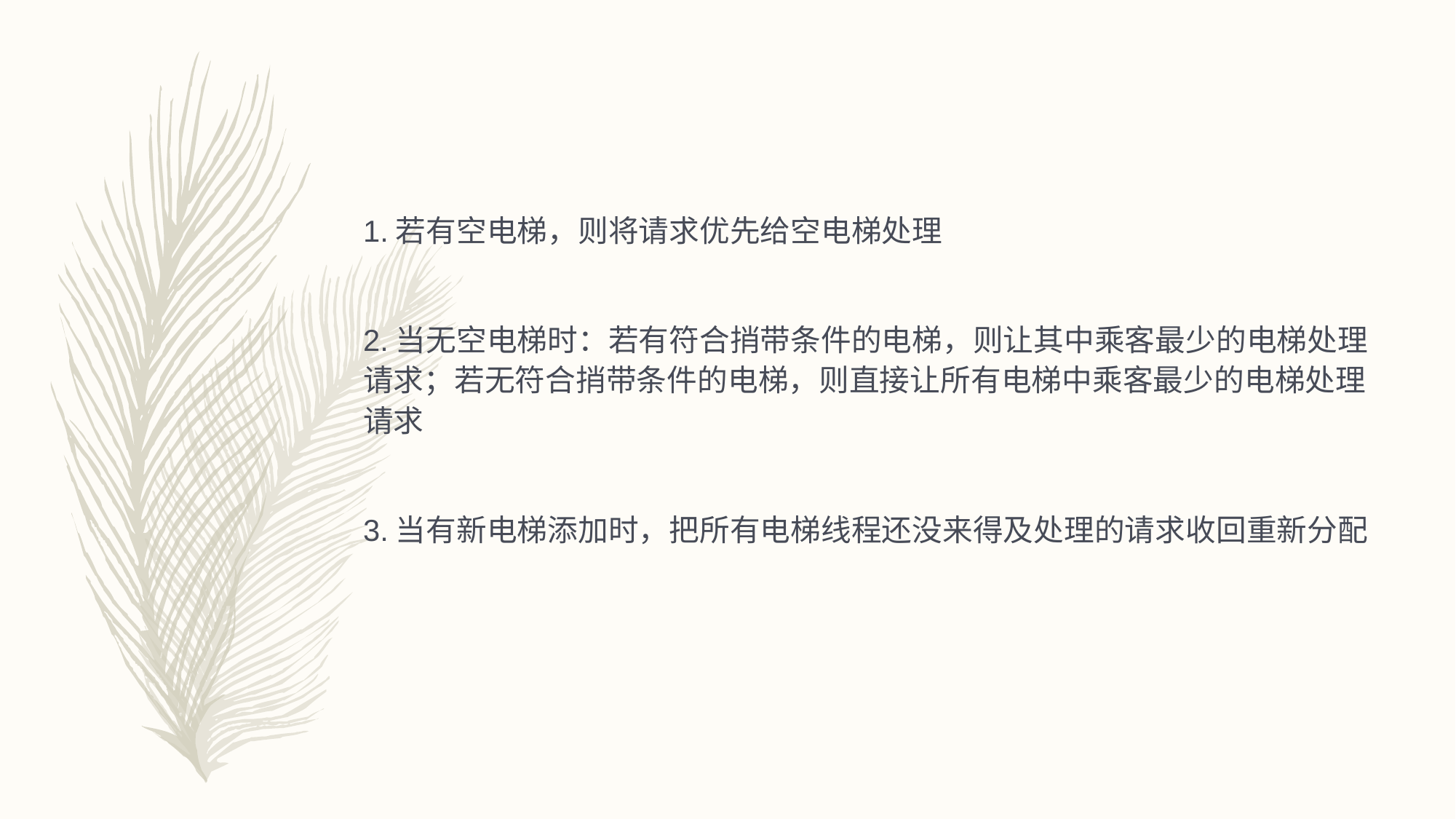

1.若有空电梯，则将请求优先给空电梯处理

2.当无空电梯时：若有符合捎带条件的电梯，则让其中乘客最少的电梯处理请求；若无符合捎带条件的电梯，则直接让所有电梯中乘客最少的电梯处理请求

3.当有新电梯添加时，把所有电梯线程还没来得及处理的请求收回重新分配